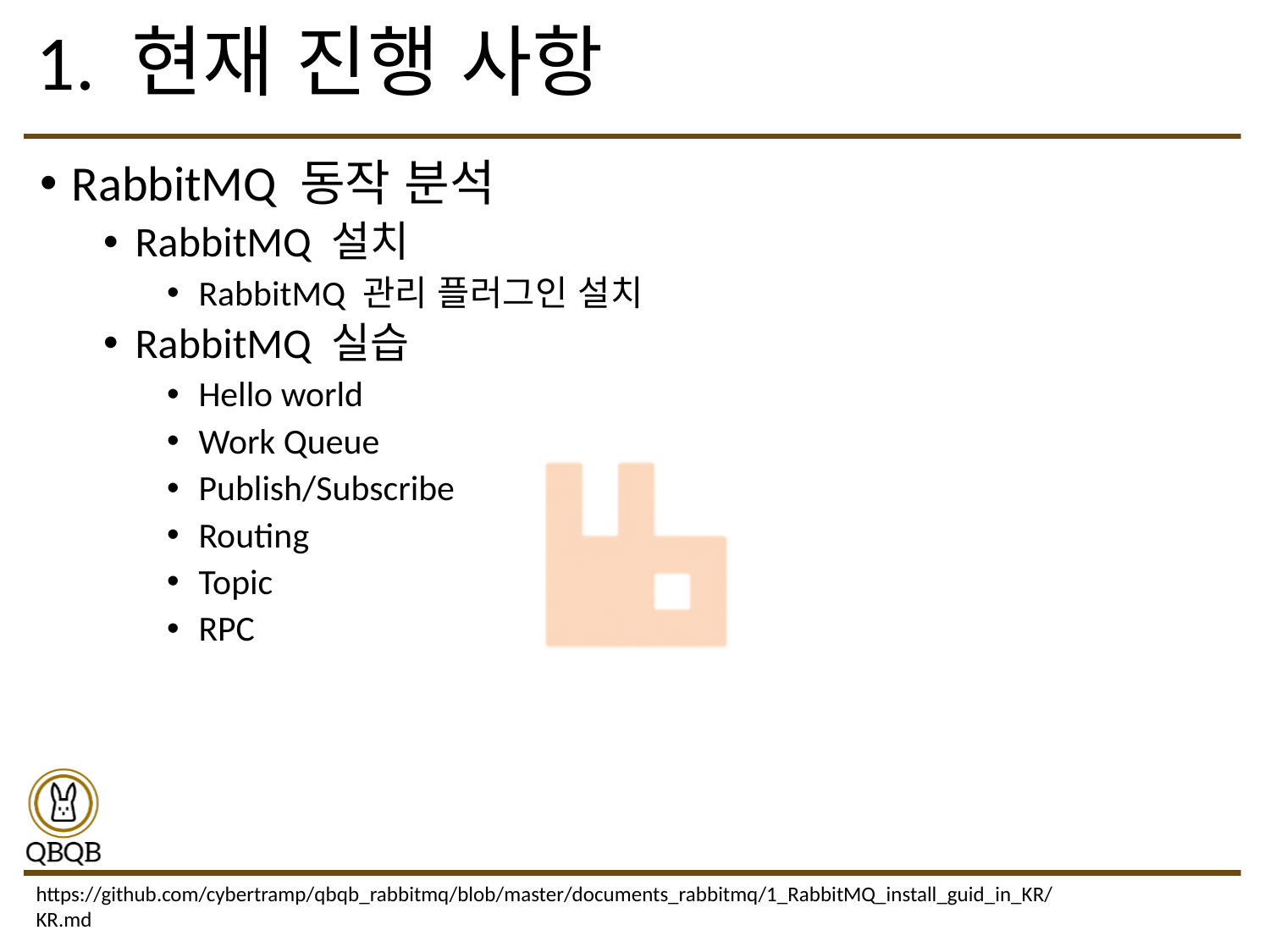

# 1. 현재 진행 사항
RabbitMQ 동작 분석
RabbitMQ 설치
RabbitMQ 관리 플러그인 설치
RabbitMQ 실습
Hello world
Work Queue
Publish/Subscribe
Routing
Topic
RPC

https://github.com/cybertramp/qbqb_rabbitmq/blob/master/documents_rabbitmq/1_RabbitMQ_install_guid_in_KR/KR.md